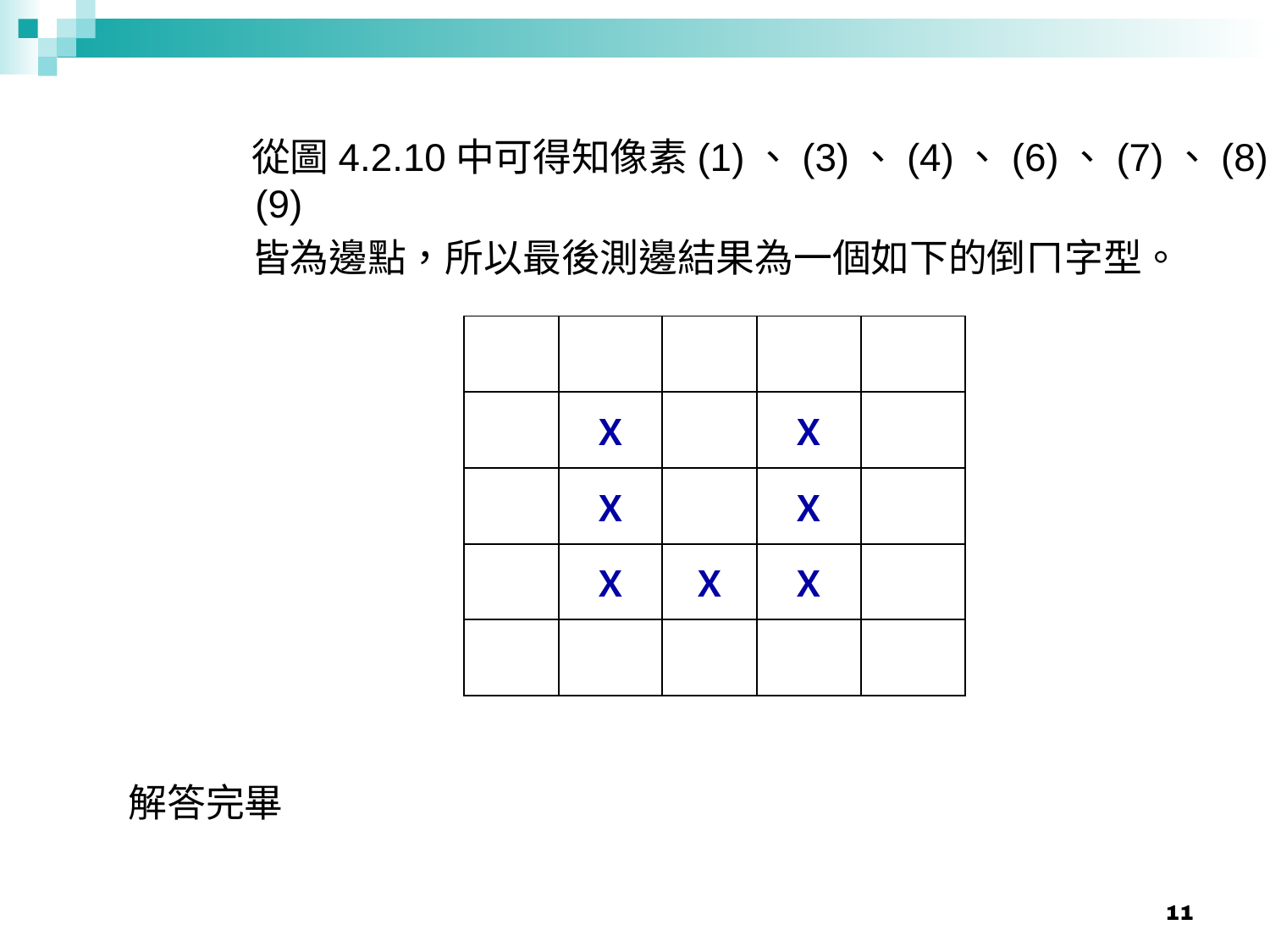

從圖4.2.10中可得知像素(1)、(3)、(4)、(6)、(7)、(8)和(9)
    皆為邊點，所以最後測邊結果為一個如下的倒ㄇ字型。
|  |  |  |  |  |
| --- | --- | --- | --- | --- |
|  | Ｘ |  | Ｘ |  |
|  | Ｘ |  | Ｘ |  |
|  | Ｘ | Ｘ | Ｘ |  |
|  |  |  |  |  |
解答完畢
11